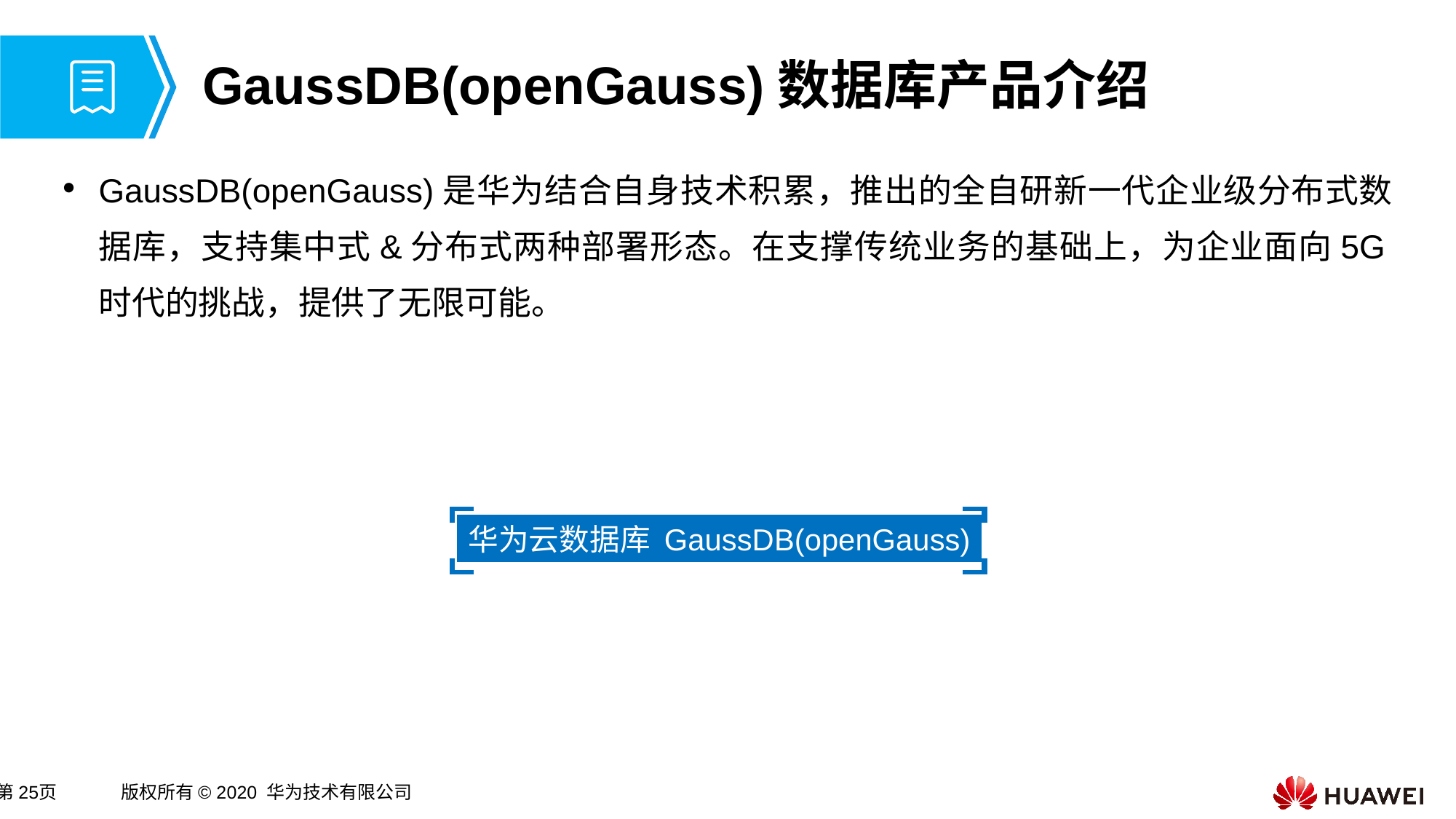

# GaussDB(openGauss)数据库产品介绍
GaussDB(openGauss)是华为结合自身技术积累，推出的全自研新一代企业级分布式数据库，支持集中式&分布式两种部署形态。在支撑传统业务的基础上，为企业面向5G时代的挑战，提供了无限可能。

华为云数据库 GaussDB(openGauss)